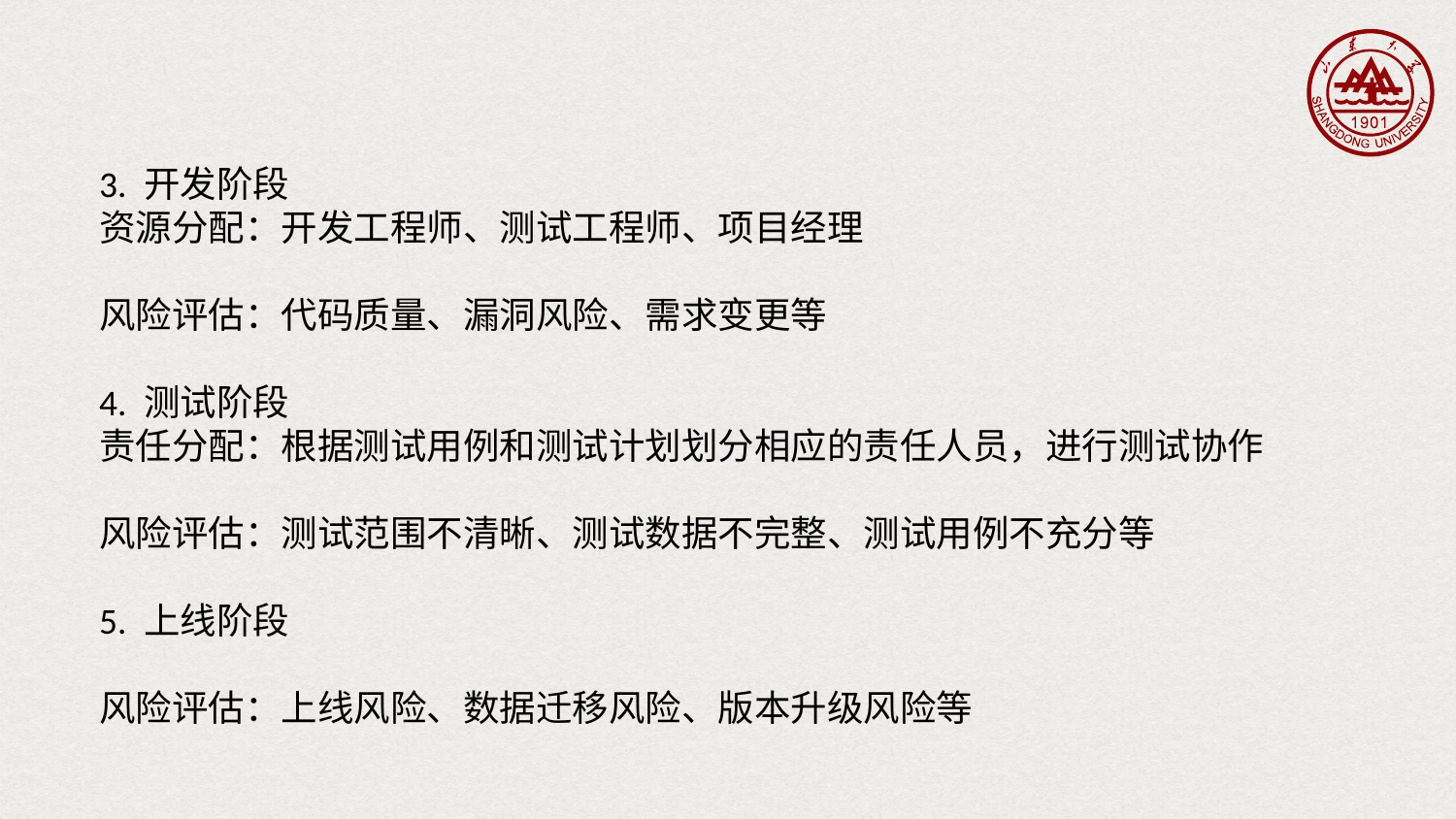

3. 开发阶段
资源分配：开发工程师、测试工程师、项目经理

风险评估：代码质量、漏洞风险、需求变更等

4. 测试阶段
责任分配：根据测试用例和测试计划划分相应的责任人员，进行测试协作

风险评估：测试范围不清晰、测试数据不完整、测试用例不充分等

5. 上线阶段

风险评估：上线风险、数据迁移风险、版本升级风险等